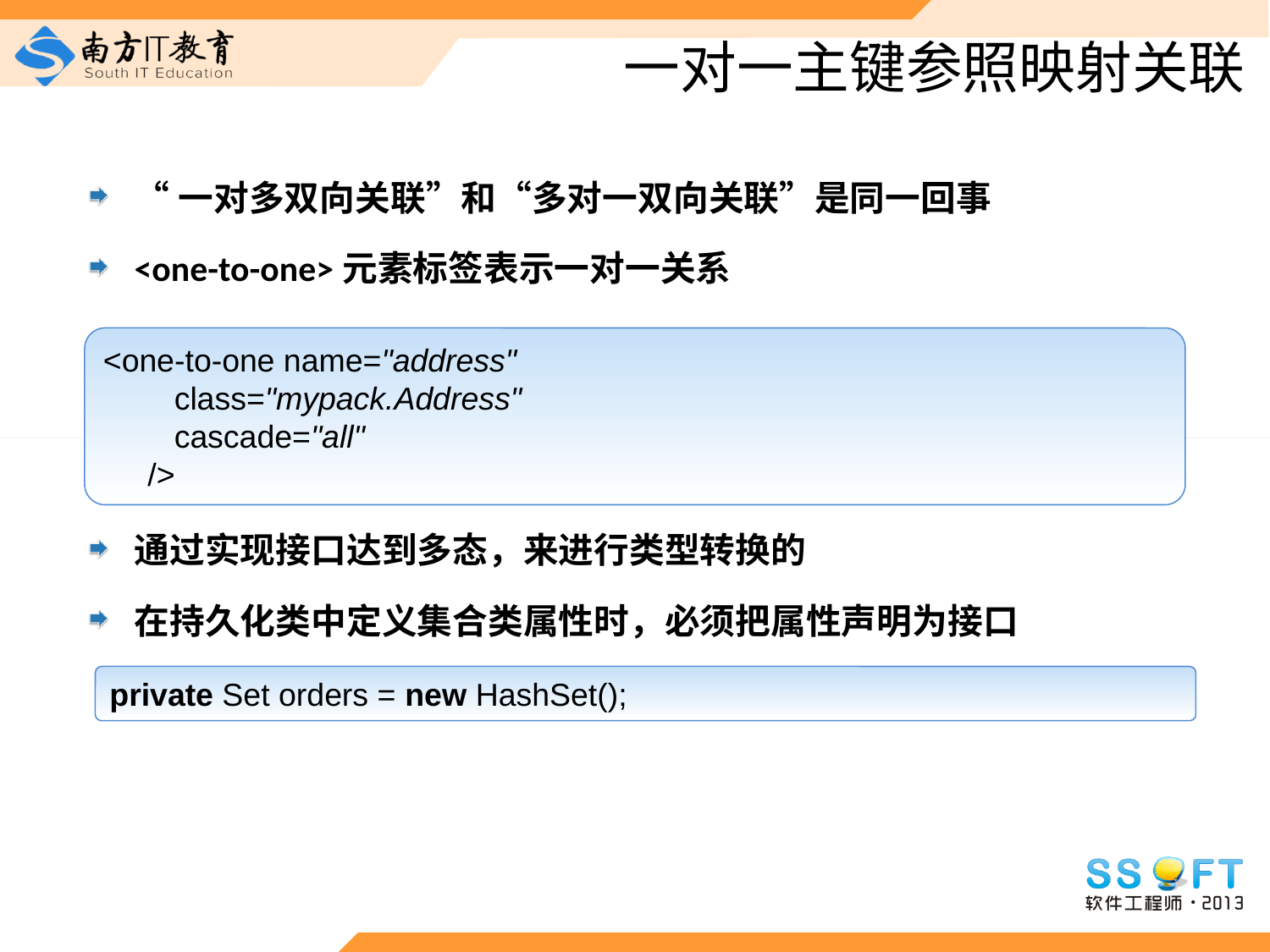

# 一对一主键参照映射关联
“一对多双向关联”和“多对一双向关联”是同一回事
<one-to-one>元素标签表示一对一关系

通过实现接口达到多态，来进行类型转换的
在持久化类中定义集合类属性时，必须把属性声明为接口
<one-to-one name="address"
        class="mypack.Address"
        cascade="all"
     />

private Set orders = new HashSet();